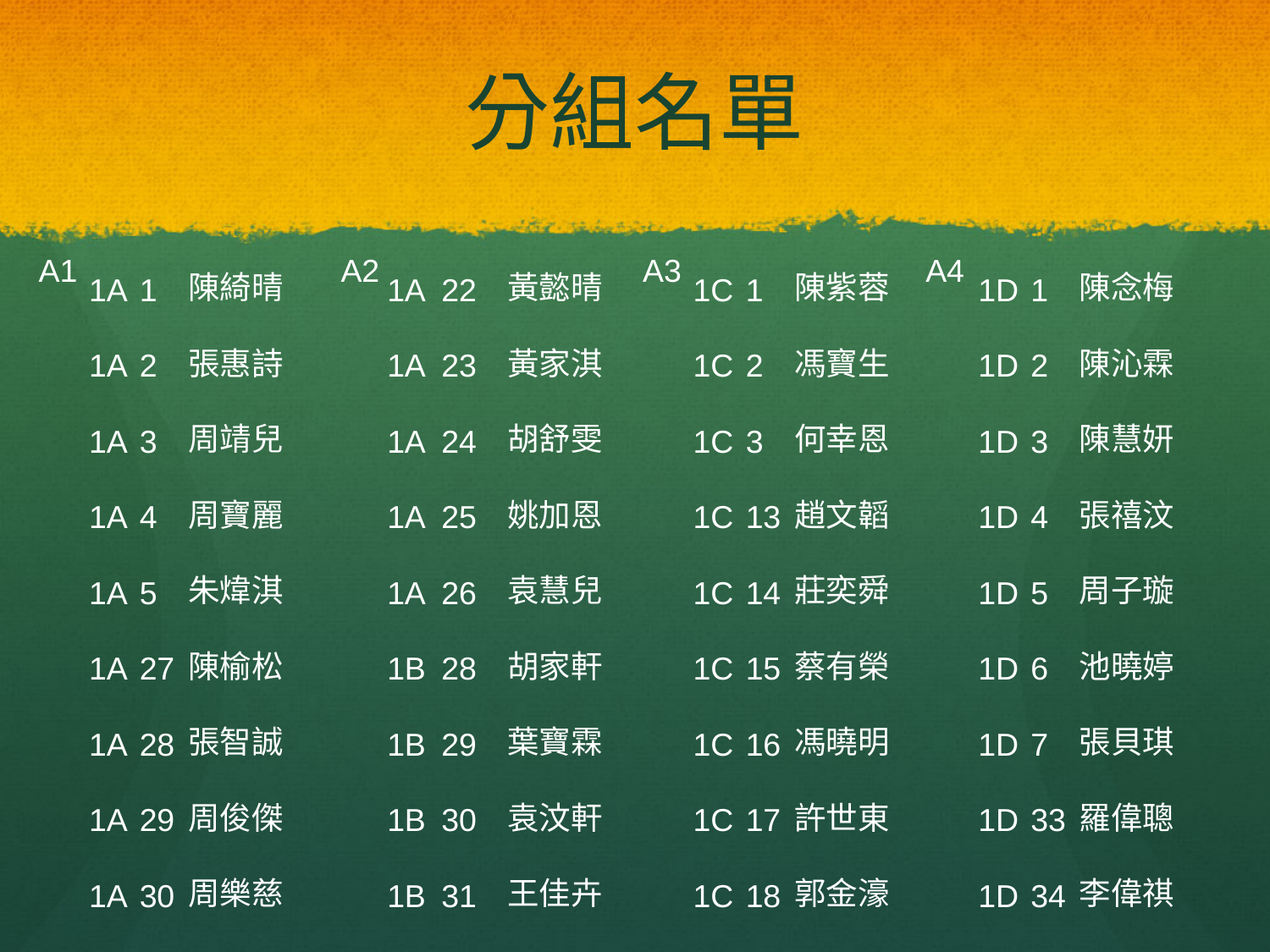

# 分組名單
| A1 | 1A | 1 | 陳綺晴 |  | A2 | 1A | 22 | 黃懿晴 |  | A3 | 1C | 1 | 陳紫蓉 |  | A4 | 1D | 1 | 陳念梅 |  |
| --- | --- | --- | --- | --- | --- | --- | --- | --- | --- | --- | --- | --- | --- | --- | --- | --- | --- | --- | --- |
|  | 1A | 2 | 張惠詩 |  |  | 1A | 23 | 黃家淇 |  |  | 1C | 2 | 馮寶生 |  |  | 1D | 2 | 陳沁霖 |  |
|  | 1A | 3 | 周靖兒 |  |  | 1A | 24 | 胡舒雯 |  |  | 1C | 3 | 何幸恩 |  |  | 1D | 3 | 陳慧妍 |  |
|  | 1A | 4 | 周寶麗 |  |  | 1A | 25 | 姚加恩 |  |  | 1C | 13 | 趙文韜 |  |  | 1D | 4 | 張禧汶 |  |
|  | 1A | 5 | 朱煒淇 |  |  | 1A | 26 | 袁慧兒 |  |  | 1C | 14 | 莊奕舜 |  |  | 1D | 5 | 周子璇 |  |
|  | 1A | 27 | 陳榆松 |  |  | 1B | 28 | 胡家軒 |  |  | 1C | 15 | 蔡有榮 |  |  | 1D | 6 | 池曉婷 |  |
|  | 1A | 28 | 張智誠 |  |  | 1B | 29 | 葉寶霖 |  |  | 1C | 16 | 馮曉明 |  |  | 1D | 7 | 張貝琪 |  |
|  | 1A | 29 | 周俊傑 |  |  | 1B | 30 | 袁汶軒 |  |  | 1C | 17 | 許世東 |  |  | 1D | 33 | 羅偉聰 |  |
|  | 1A | 30 | 周樂慈 |  |  | 1B | 31 | 王佳卉 |  |  | 1C | 18 | 郭金濠 |  |  | 1D | 34 | 李偉祺 |  |